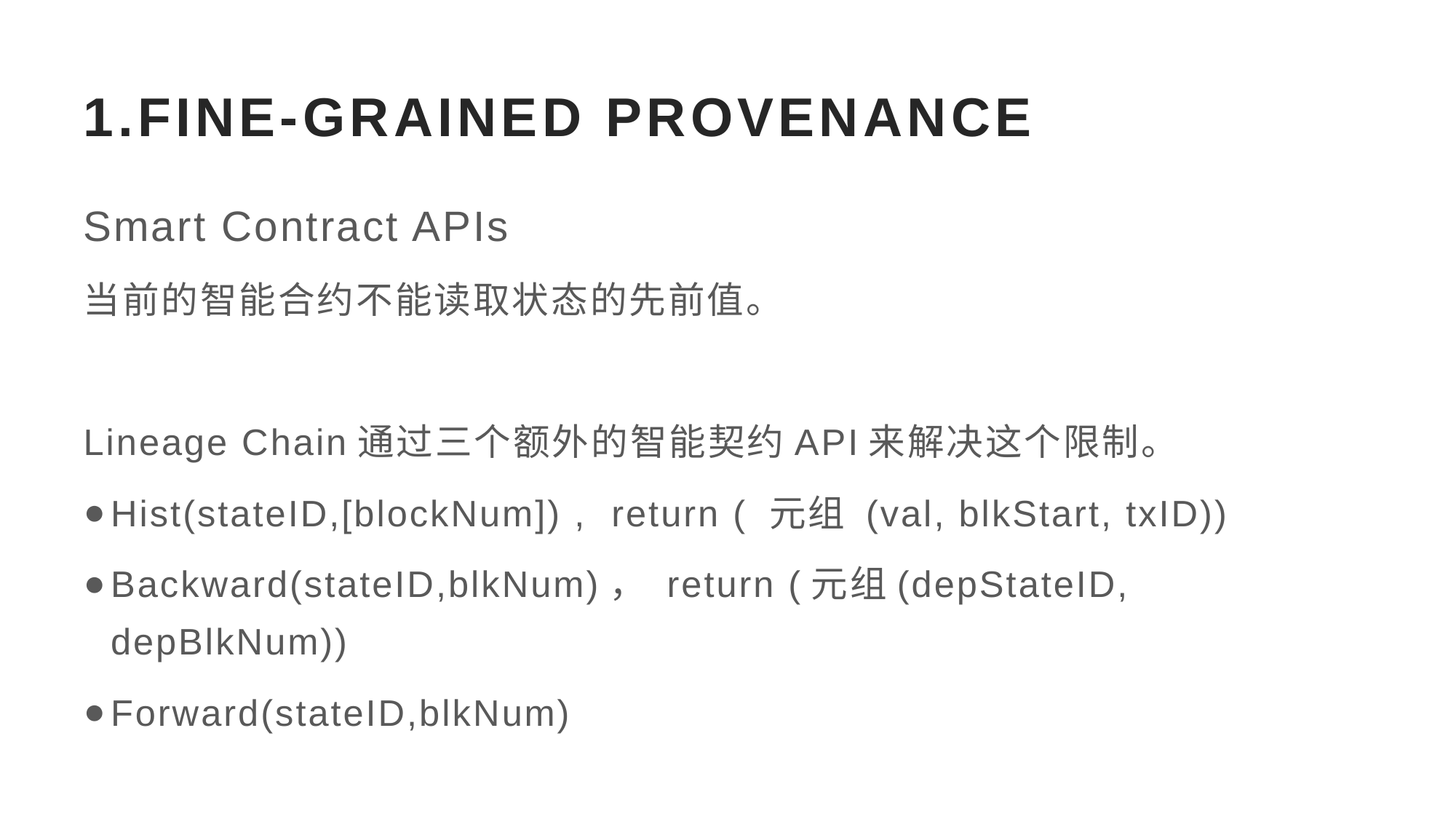

# 1.FINE-GRAINED PROVENANCE
Smart Contract APIs
当前的智能合约不能读取状态的先前值。

Lineage Chain通过三个额外的智能契约API来解决这个限制。
Hist(stateID,[blockNum]) ,  return ( 元组 (val, blkStart, txID))
Backward(stateID,blkNum)， return (元组(depStateID, depBlkNum))
Forward(stateID,blkNum)